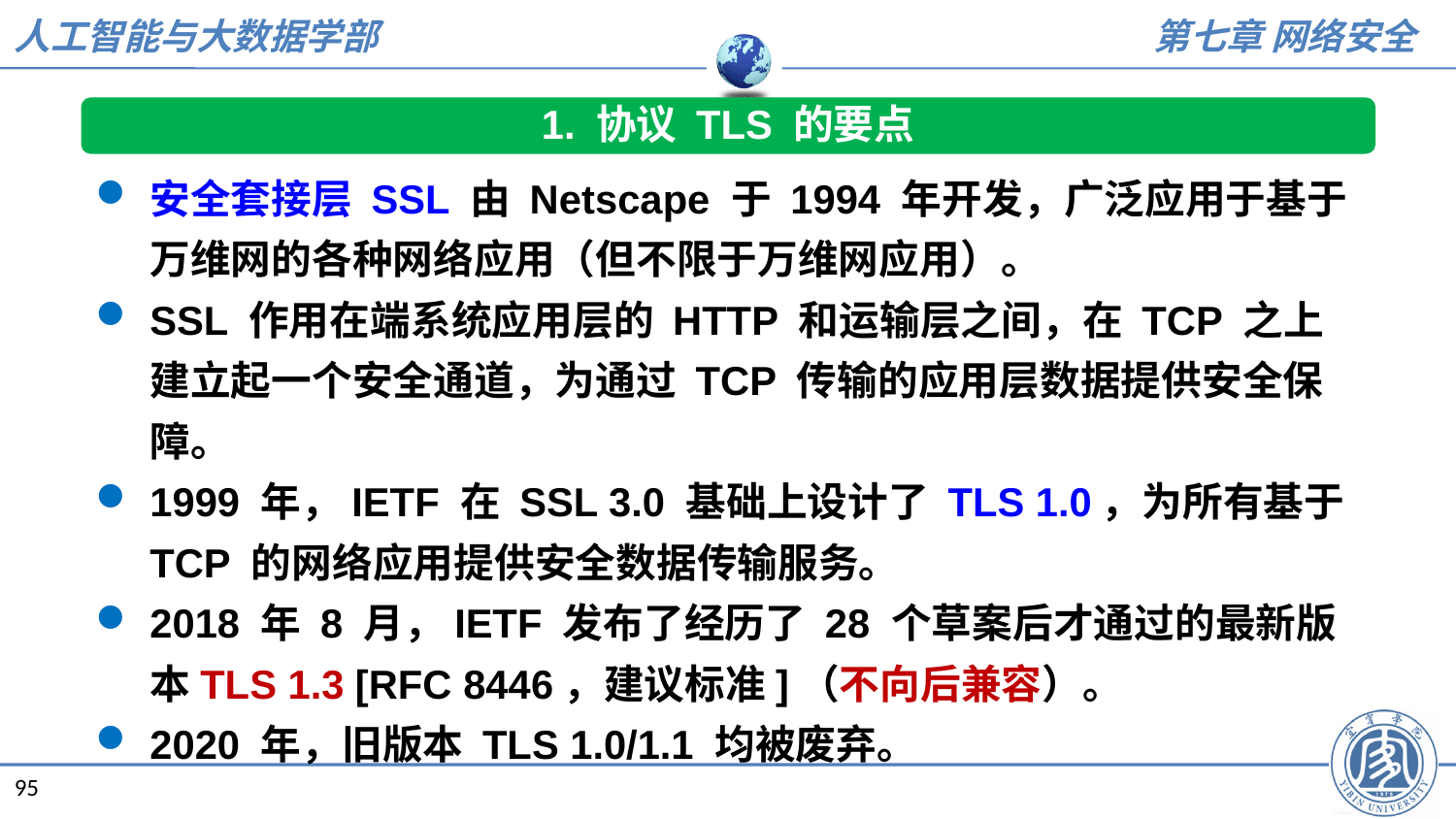

1. 协议 TLS 的要点

安全套接层 SSL 由 Netscape 于 1994 年开发，广泛应用于基于万维网的各种网络应用（但不限于万维网应用）。
SSL 作用在端系统应用层的 HTTP 和运输层之间，在 TCP 之上建立起一个安全通道，为通过 TCP 传输的应用层数据提供安全保障。
1999 年，IETF 在 SSL 3.0 基础上设计了 TLS 1.0，为所有基于 TCP 的网络应用提供安全数据传输服务。
2018 年 8 月，IETF 发布了经历了 28 个草案后才通过的最新版本TLS 1.3 [RFC 8446，建议标准]（不向后兼容）。
2020 年，旧版本 TLS 1.0/1.1 均被废弃。
95